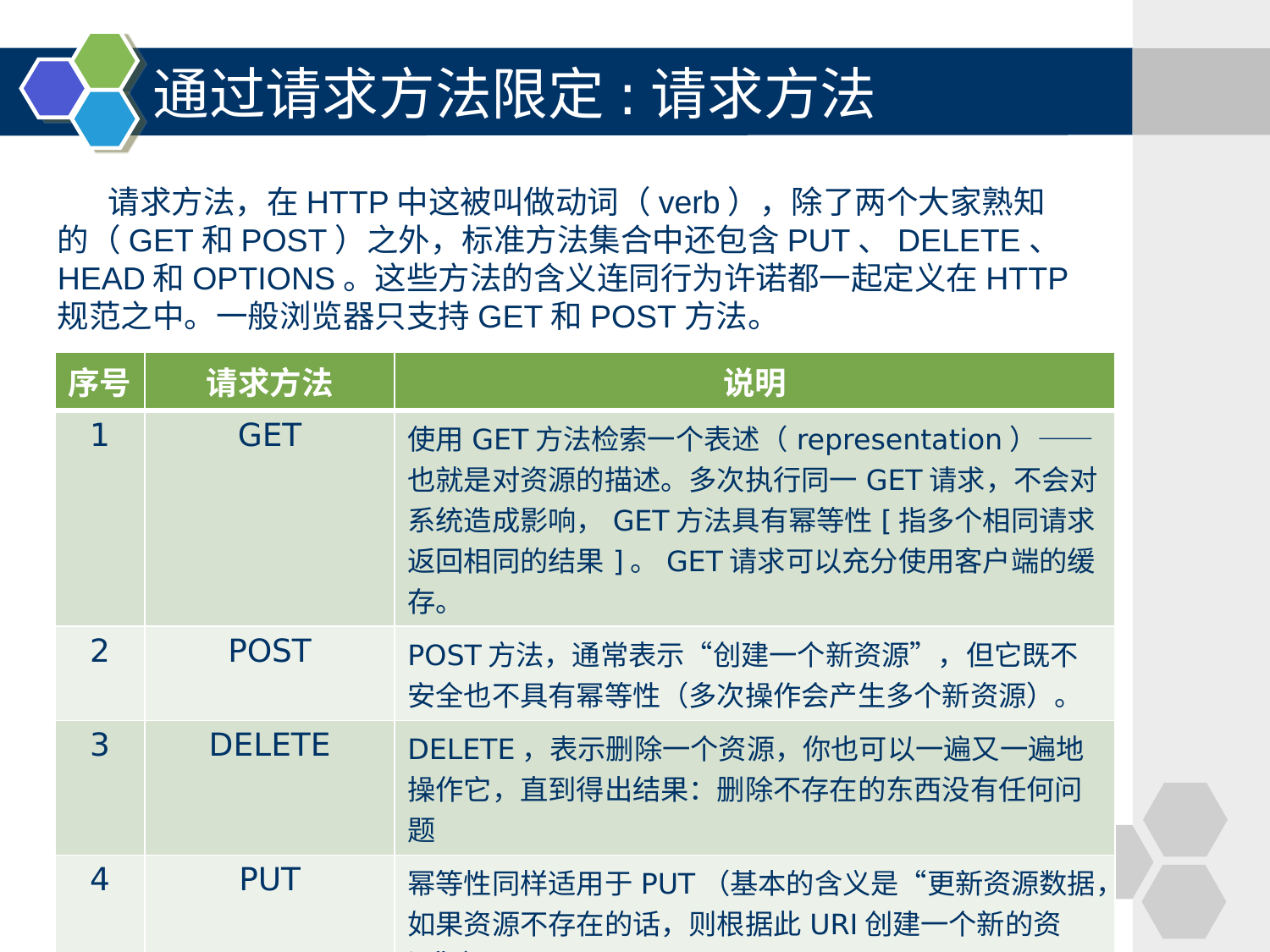

# 通过请求方法限定:请求方法
      请求方法，在HTTP中这被叫做动词（verb），除了两个大家熟知的（GET和POST）之外，标准方法集合中还包含PUT、DELETE、HEAD和OPTIONS。这些方法的含义连同行为许诺都一起定义在HTTP规范之中。一般浏览器只支持GET和POST方法。
| 序号 | 请求方法 | 说明 |
| --- | --- | --- |
| 1 | GET | 使用GET方法检索一个表述（representation）——也就是对资源的描述。多次执行同一GET请求，不会对系统造成影响，GET方法具有幂等性[指多个相同请求返回相同的结果]。GET请求可以充分使用客户端的缓存。 |
| 2 | POST | POST方法，通常表示“创建一个新资源”，但它既不安全也不具有幂等性（多次操作会产生多个新资源）。 |
| 3 | DELETE | DELETE，表示删除一个资源，你也可以一遍又一遍地操作它，直到得出结果：删除不存在的东西没有任何问题 |
| 4 | PUT | 幂等性同样适用于PUT（基本的含义是“更新资源数据，如果资源不存在的话，则根据此URI创建一个新的资源”） |